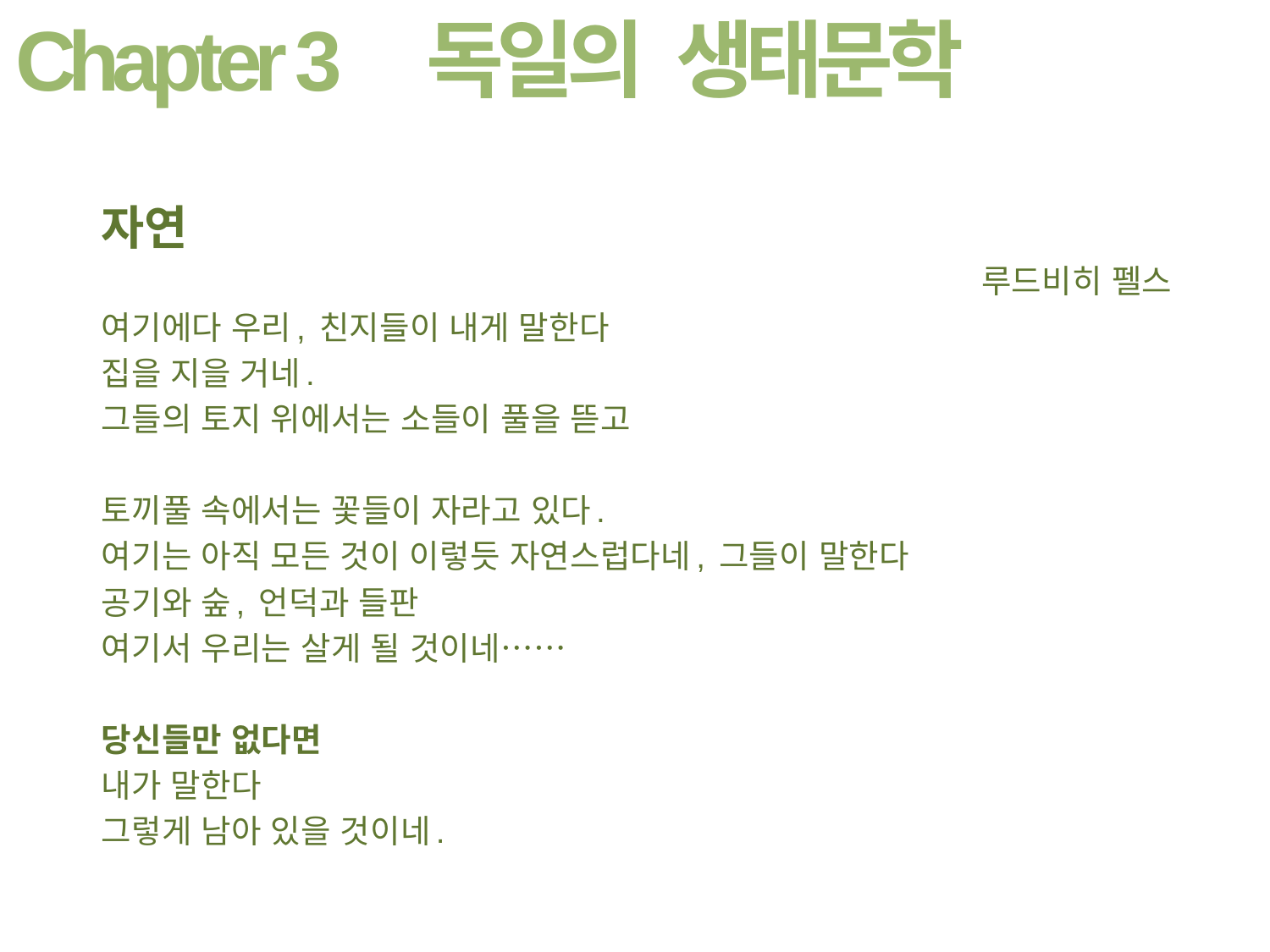

Chapter 3
독일의  생태문학
자연
루드비히 펠스
여기에다 우리, 친지들이 내게 말한다
집을 지을 거네.
그들의 토지 위에서는 소들이 풀을 뜯고

토끼풀 속에서는 꽃들이 자라고 있다.
여기는 아직 모든 것이 이렇듯 자연스럽다네, 그들이 말한다
공기와 숲, 언덕과 들판
여기서 우리는 살게 될 것이네……

당신들만 없다면
내가 말한다
그렇게 남아 있을 것이네.